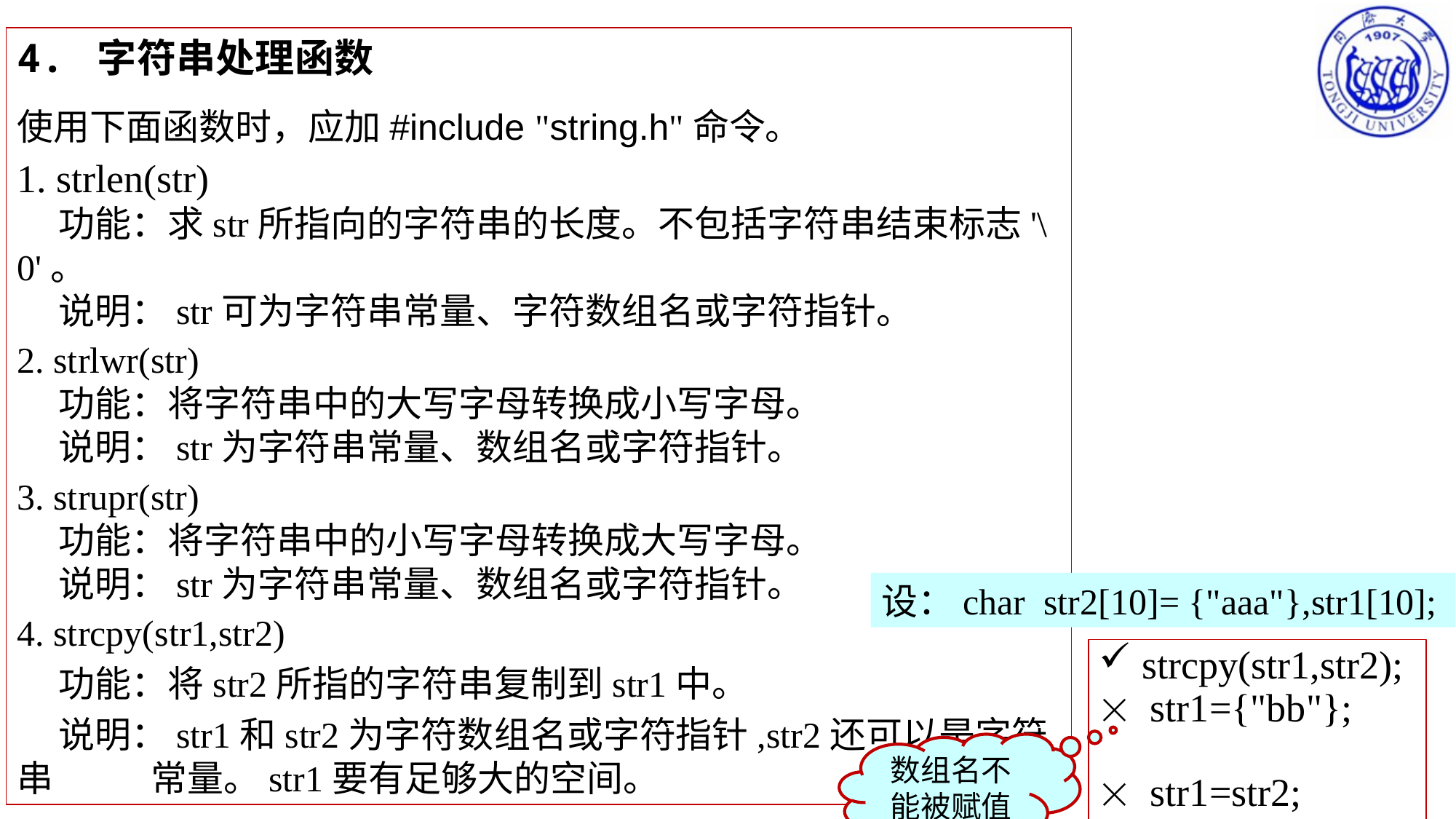

4. 字符串处理函数
使用下面函数时，应加#include "string.h"命令。
1. strlen(str)
    功能：求str所指向的字符串的长度。不包括字符串结束标志'\0'。
    说明：str可为字符串常量、字符数组名或字符指针。
2. strlwr(str)
    功能：将字符串中的大写字母转换成小写字母。
    说明：str为字符串常量、数组名或字符指针。
3. strupr(str)
    功能：将字符串中的小写字母转换成大写字母。
    说明：str为字符串常量、数组名或字符指针。
4. strcpy(str1,str2)
    功能：将str2所指的字符串复制到str1中。
    说明：str1和str2为字符数组名或字符指针,str2还可以是字符串	   常量。str1要有足够大的空间。
设：char  str2[10]= {"aaa"},str1[10];
 strcpy(str1,str2);
×  str1={"bb"};
×  str1=str2;
数组名不能被赋值